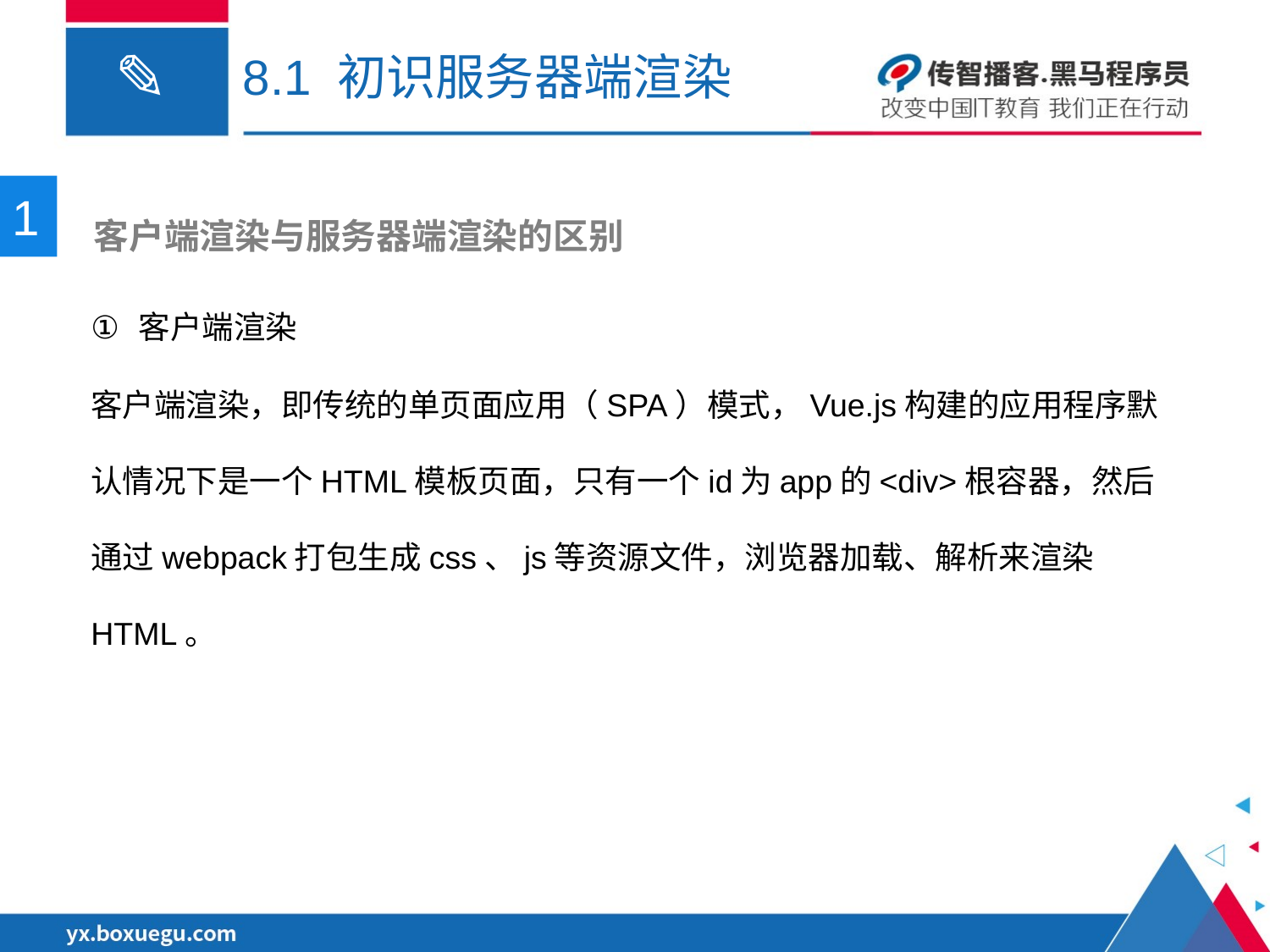

# 8.1 初识服务器端渲染

1
  客户端渲染与服务器端渲染的区别
客户端渲染
客户端渲染，即传统的单页面应用（SPA）模式，Vue.js构建的应用程序默认情况下是一个HTML模板页面，只有一个id为app的<div>根容器，然后通过webpack打包生成css、js等资源文件，浏览器加载、解析来渲染HTML。